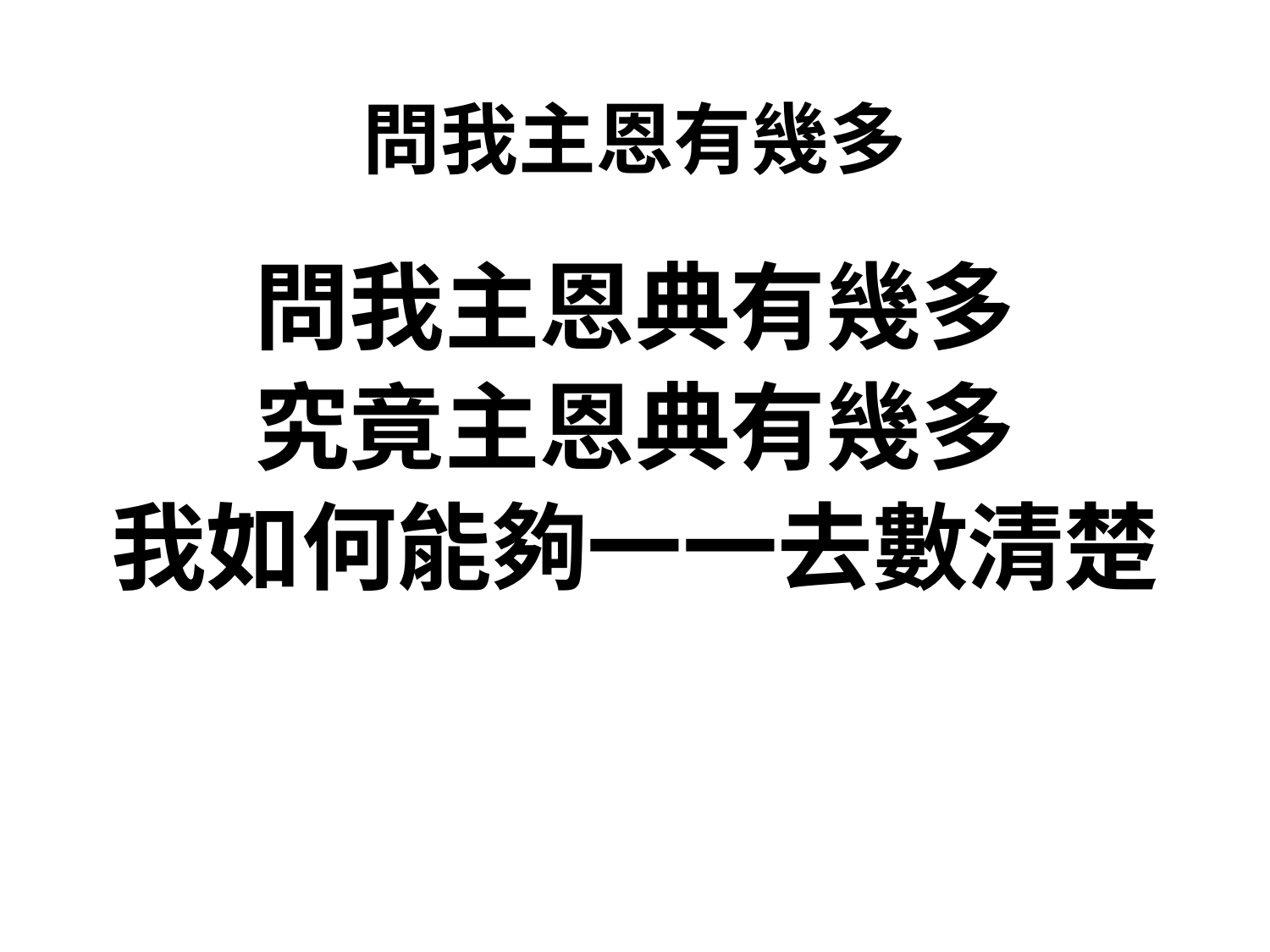

# 問我主恩有幾多
問我主恩典有幾多
究竟主恩典有幾多
我如何能夠一一去數清楚